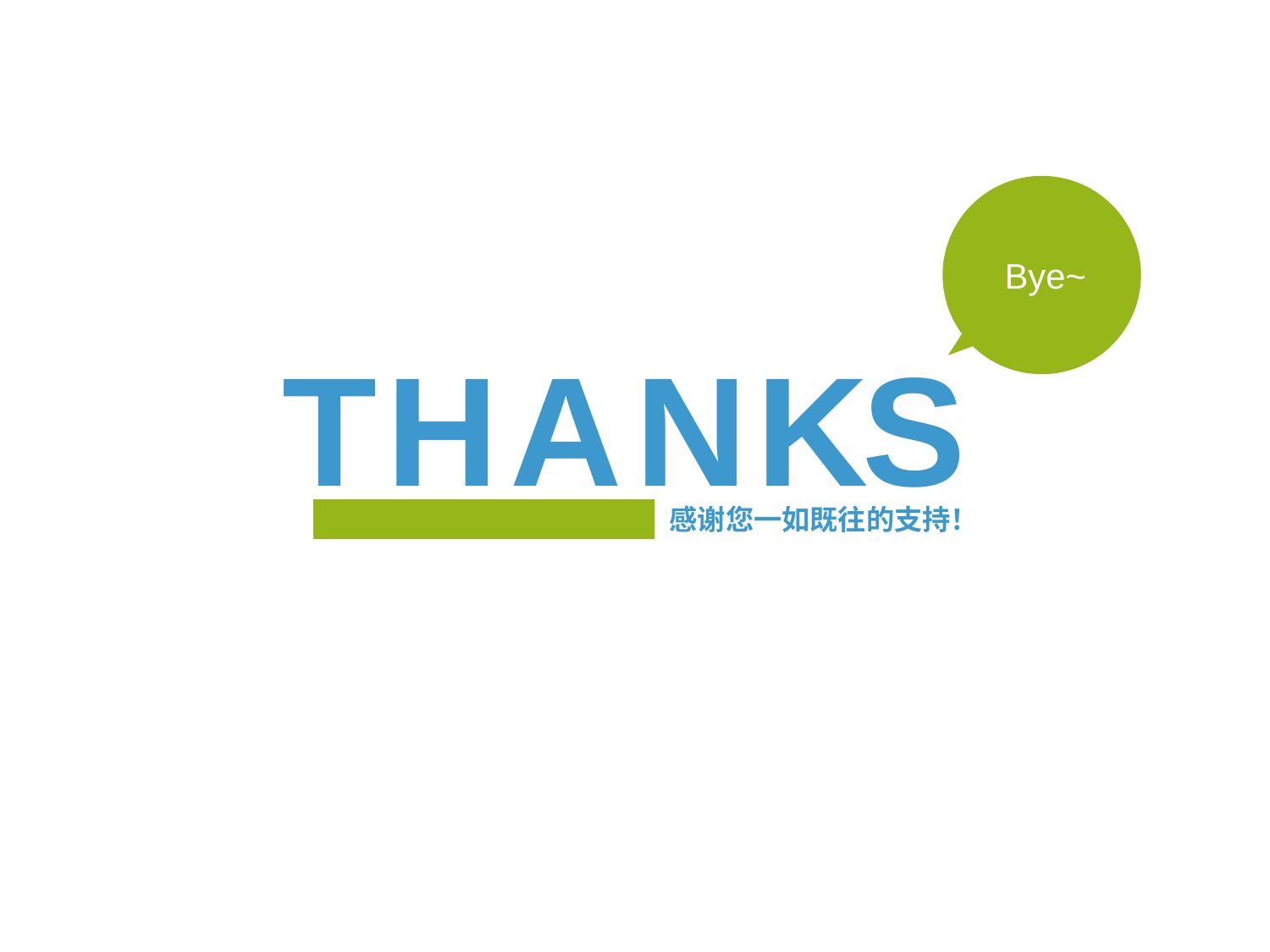

Bye~
T
H
A
N
K
S
感谢您一如既往的支持！